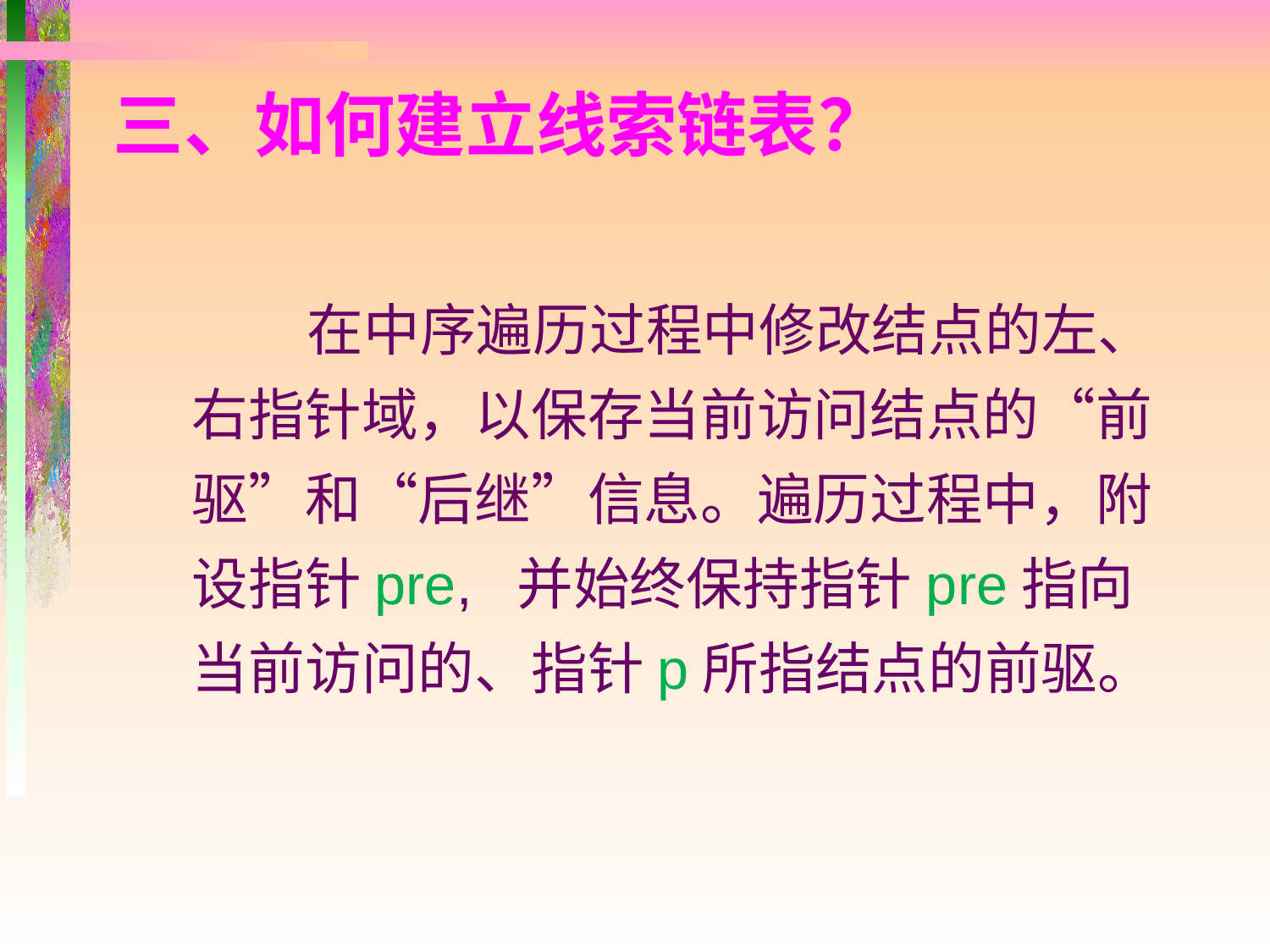

三、如何建立线索链表？
        在中序遍历过程中修改结点的左、右指针域，以保存当前访问结点的“前驱”和“后继”信息。遍历过程中，附设指针pre,  并始终保持指针pre指向当前访问的、指针p所指结点的前驱。